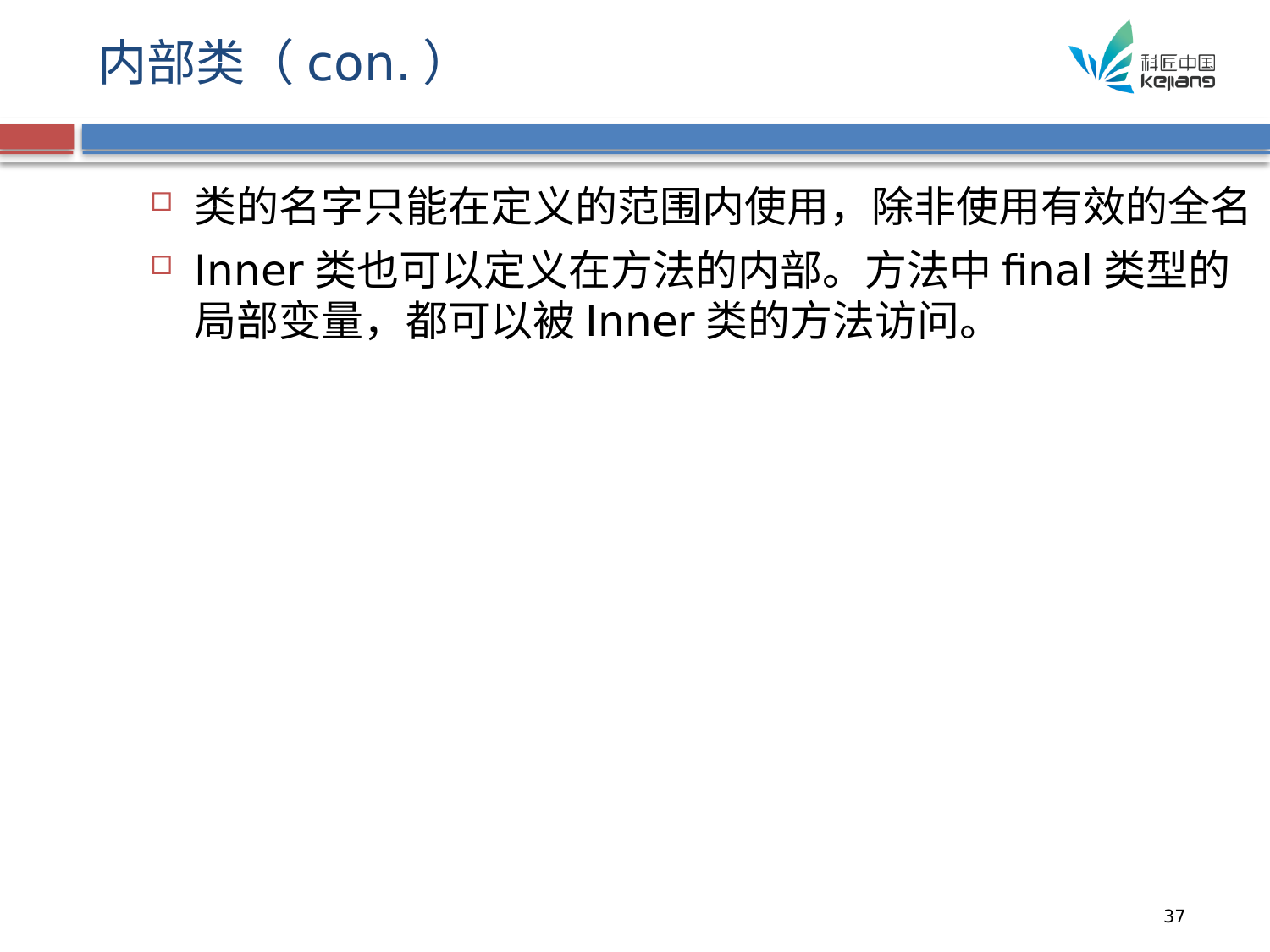

# 内部类（con.）
类的名字只能在定义的范围内使用，除非使用有效的全名
Inner类也可以定义在方法的内部。方法中final类型的局部变量，都可以被Inner类的方法访问。
37